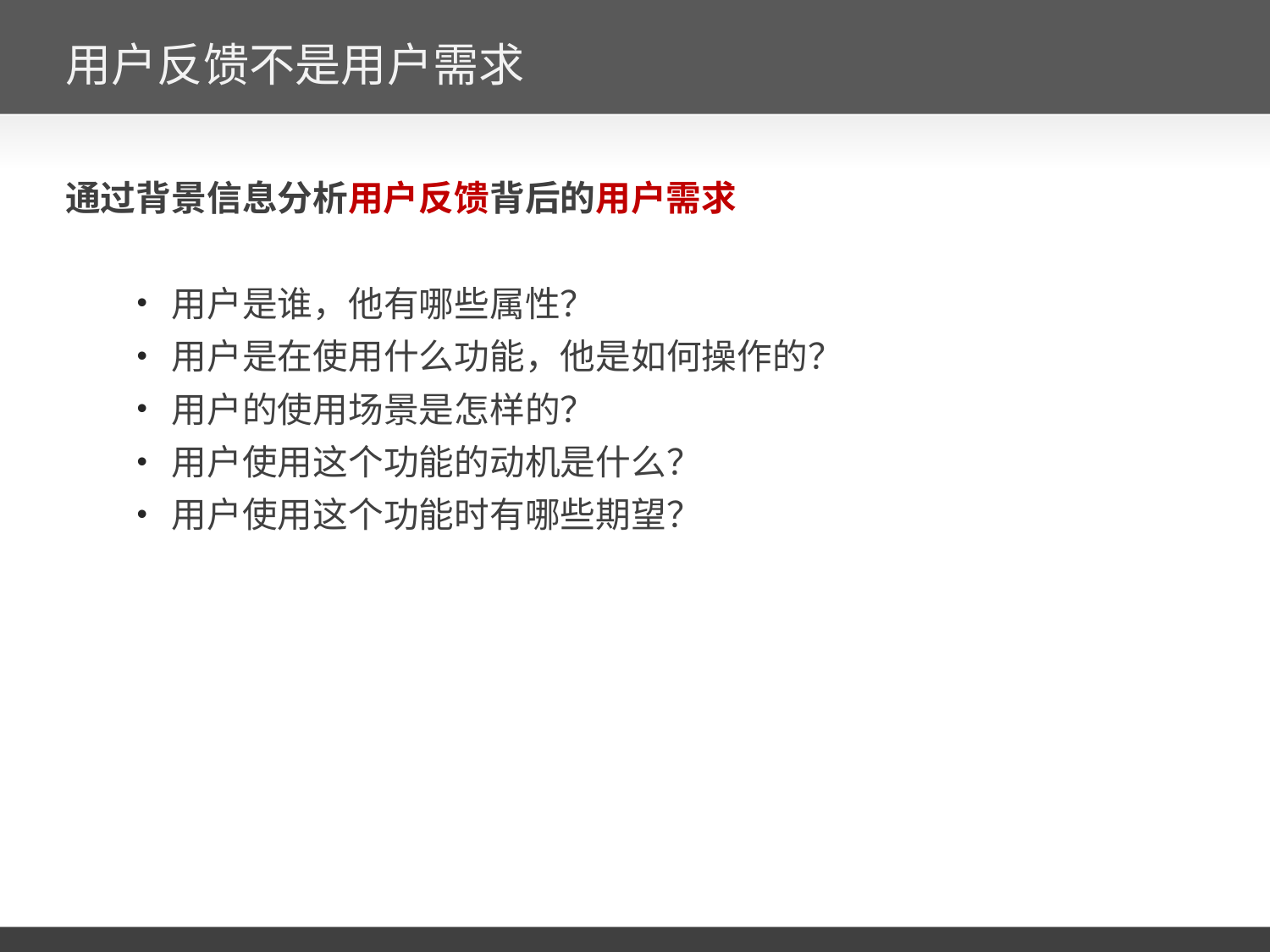

# 用户反馈不是用户需求
通过背景信息分析用户反馈背后的用户需求

  用户是谁，他有哪些属性？
  用户是在使用什么功能，他是如何操作的？
  用户的使用场景是怎样的？
  用户使用这个功能的动机是什么？
  用户使用这个功能时有哪些期望？